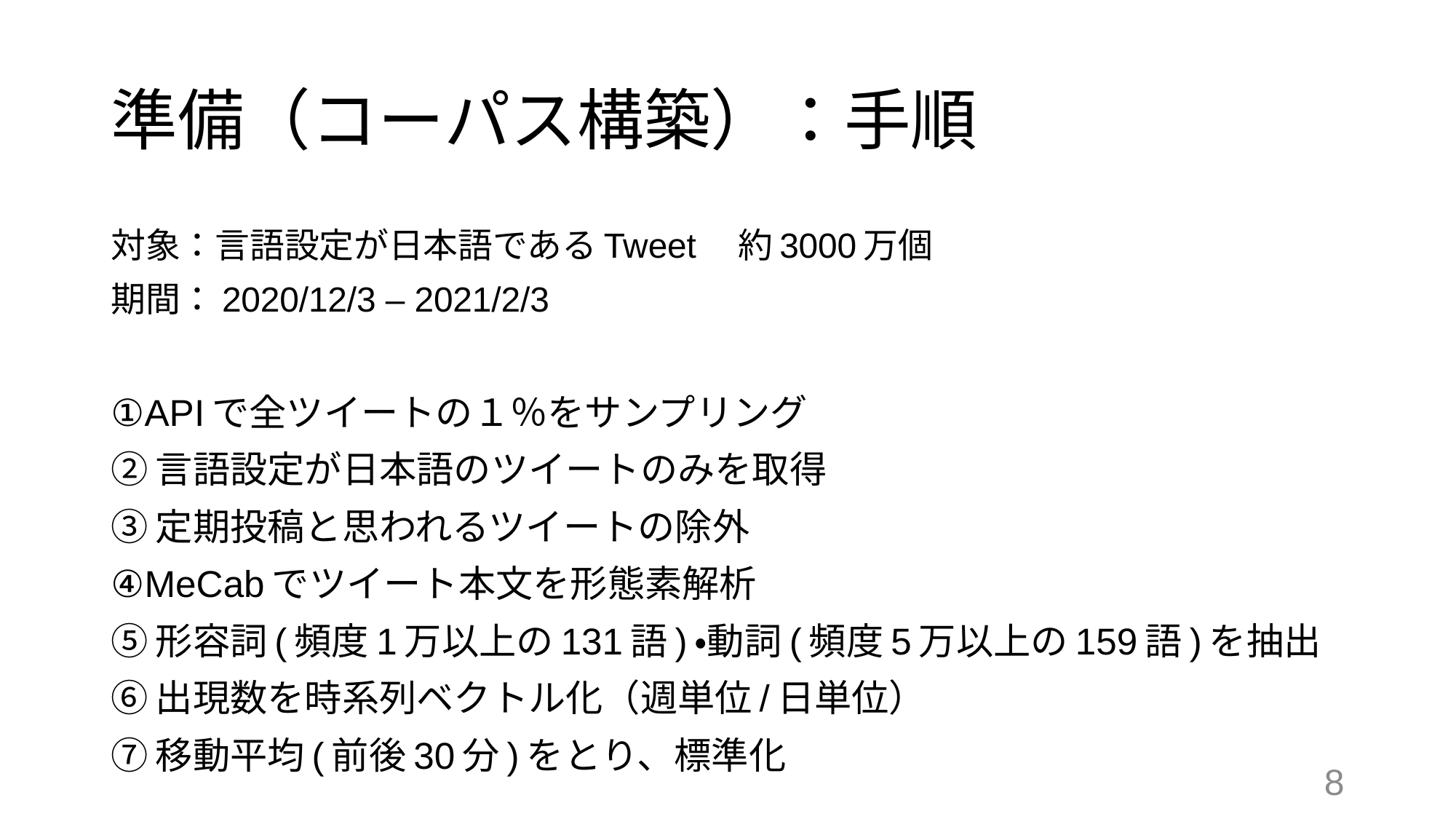

# 準備（コーパス構築）：手順
対象：言語設定が日本語であるTweet　約3000万個
期間：2020/12/3 – 2021/2/3

①APIで全ツイートの１％をサンプリング
②言語設定が日本語のツイートのみを取得
③定期投稿と思われるツイートの除外
④MeCabでツイート本文を形態素解析
⑤形容詞(頻度1万以上の131語)・動詞(頻度5万以上の159語)を抽出
⑥出現数を時系列ベクトル化（週単位/日単位）
⑦移動平均(前後30分)をとり、標準化

8